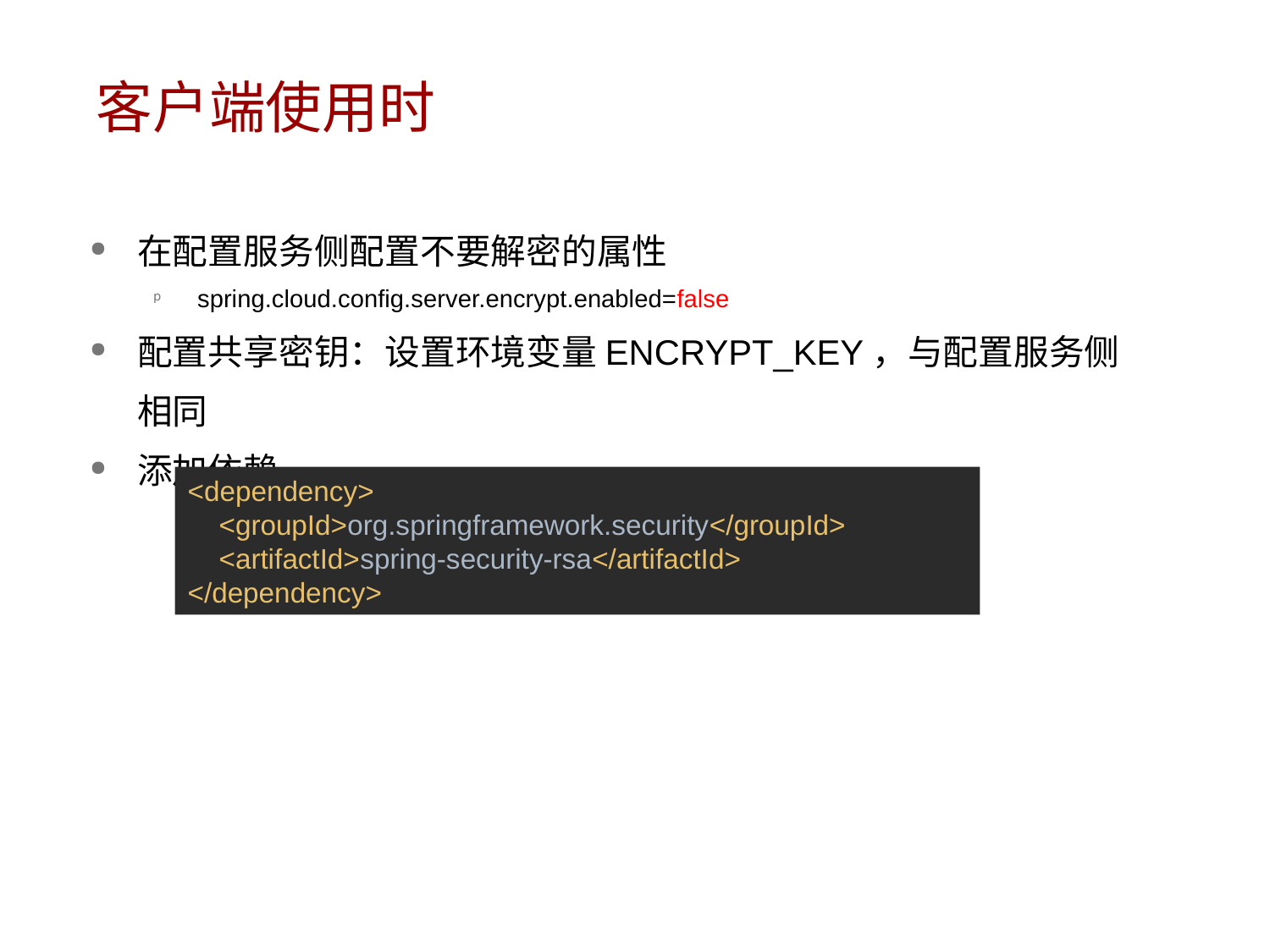

# 客户端使用时
在配置服务侧配置不要解密的属性
spring.cloud.config.server.encrypt.enabled=false
配置共享密钥：设置环境变量ENCRYPT_KEY，与配置服务侧相同
添加依赖
<dependency>
    <groupId>org.springframework.security</groupId>
    <artifactId>spring-security-rsa</artifactId>
</dependency>